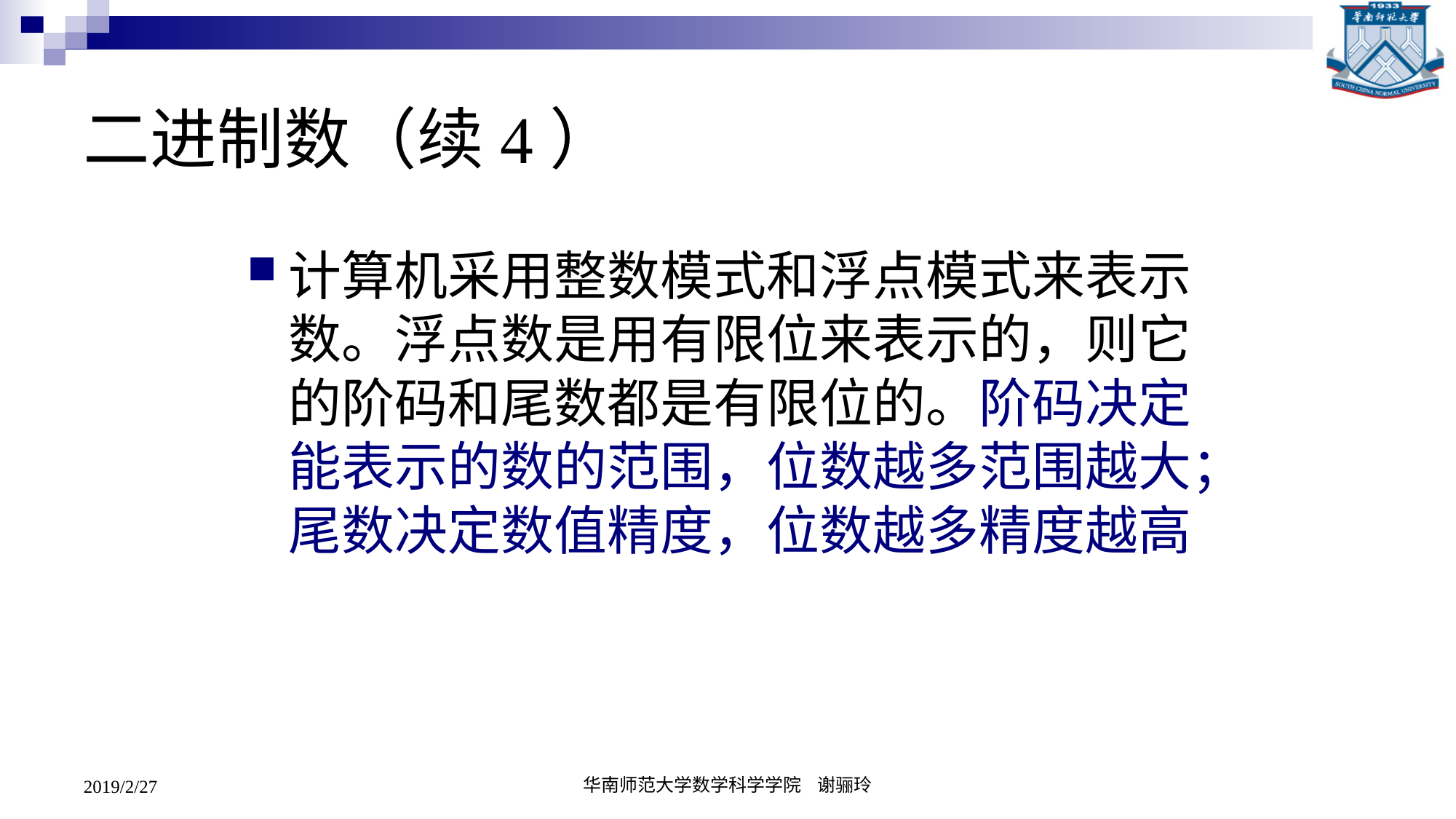

# 二进制数（续4）
计算机采用整数模式和浮点模式来表示数。浮点数是用有限位来表示的，则它的阶码和尾数都是有限位的。阶码决定能表示的数的范围，位数越多范围越大；尾数决定数值精度，位数越多精度越高
2019/2/27
华南师范大学数学科学学院    谢骊玲